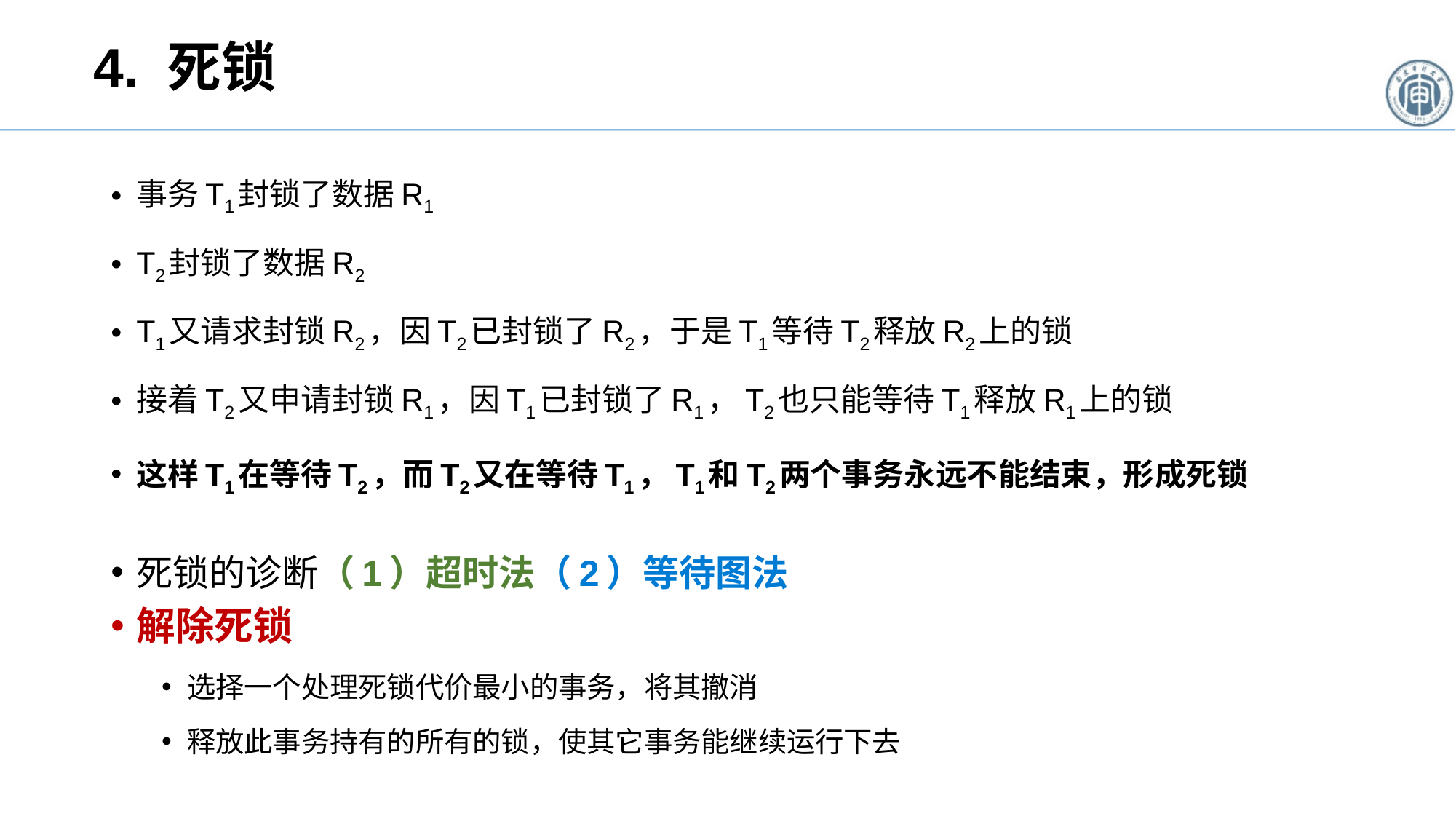

# 4. 死锁
事务T1封锁了数据R1
T2封锁了数据R2
T1又请求封锁R2，因T2已封锁了R2，于是T1等待T2释放R2上的锁
接着T2又申请封锁R1，因T1已封锁了R1，T2也只能等待T1释放R1上的锁
这样T1在等待T2，而T2又在等待T1，T1和T2两个事务永远不能结束，形成死锁
死锁的诊断（1）超时法（2）等待图法
解除死锁
选择一个处理死锁代价最小的事务，将其撤消
释放此事务持有的所有的锁，使其它事务能继续运行下去